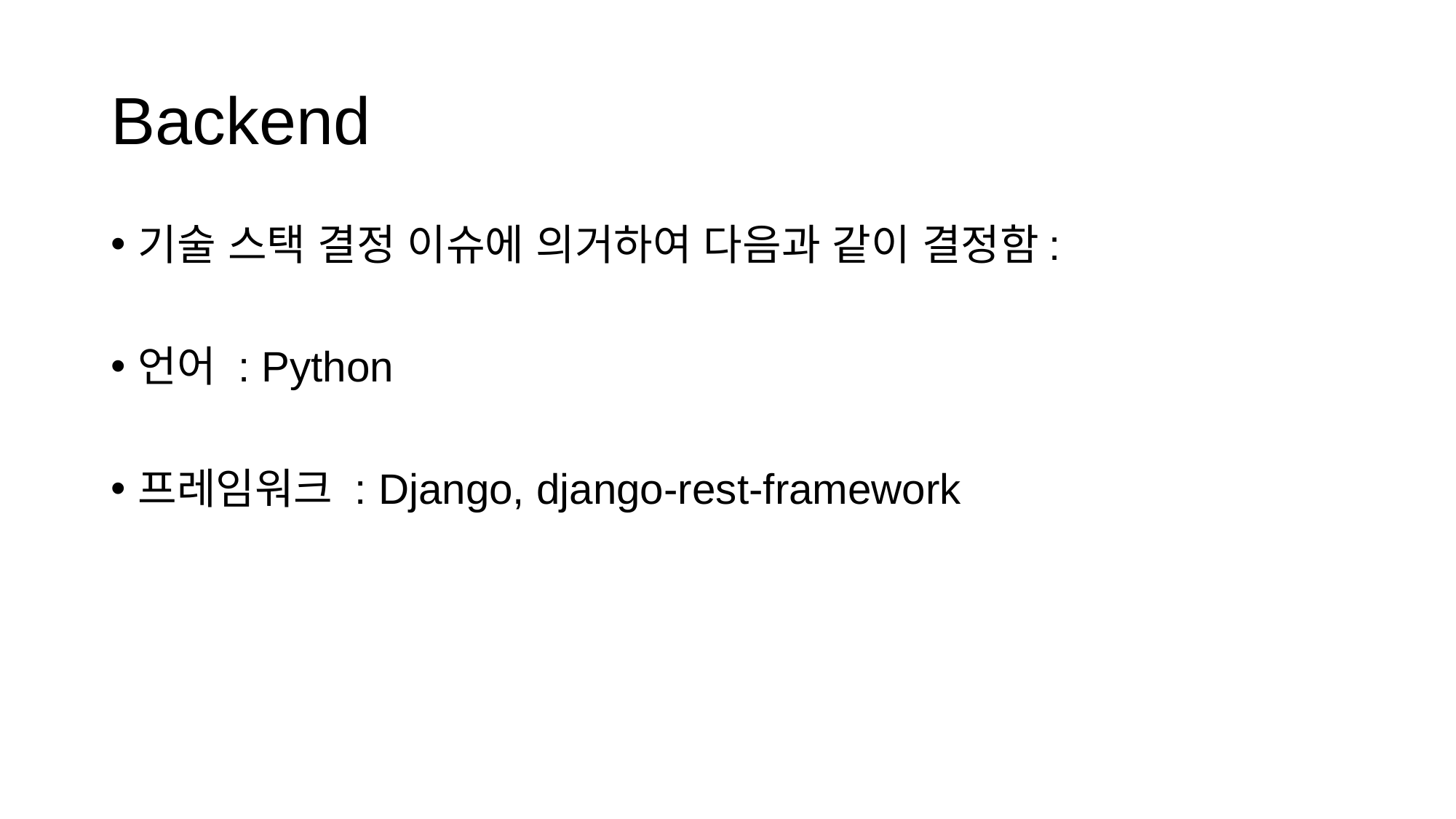

# Backend
기술 스택 결정 이슈에 의거하여 다음과 같이 결정함:

언어 : Python

프레임워크 : Django, django-rest-framework